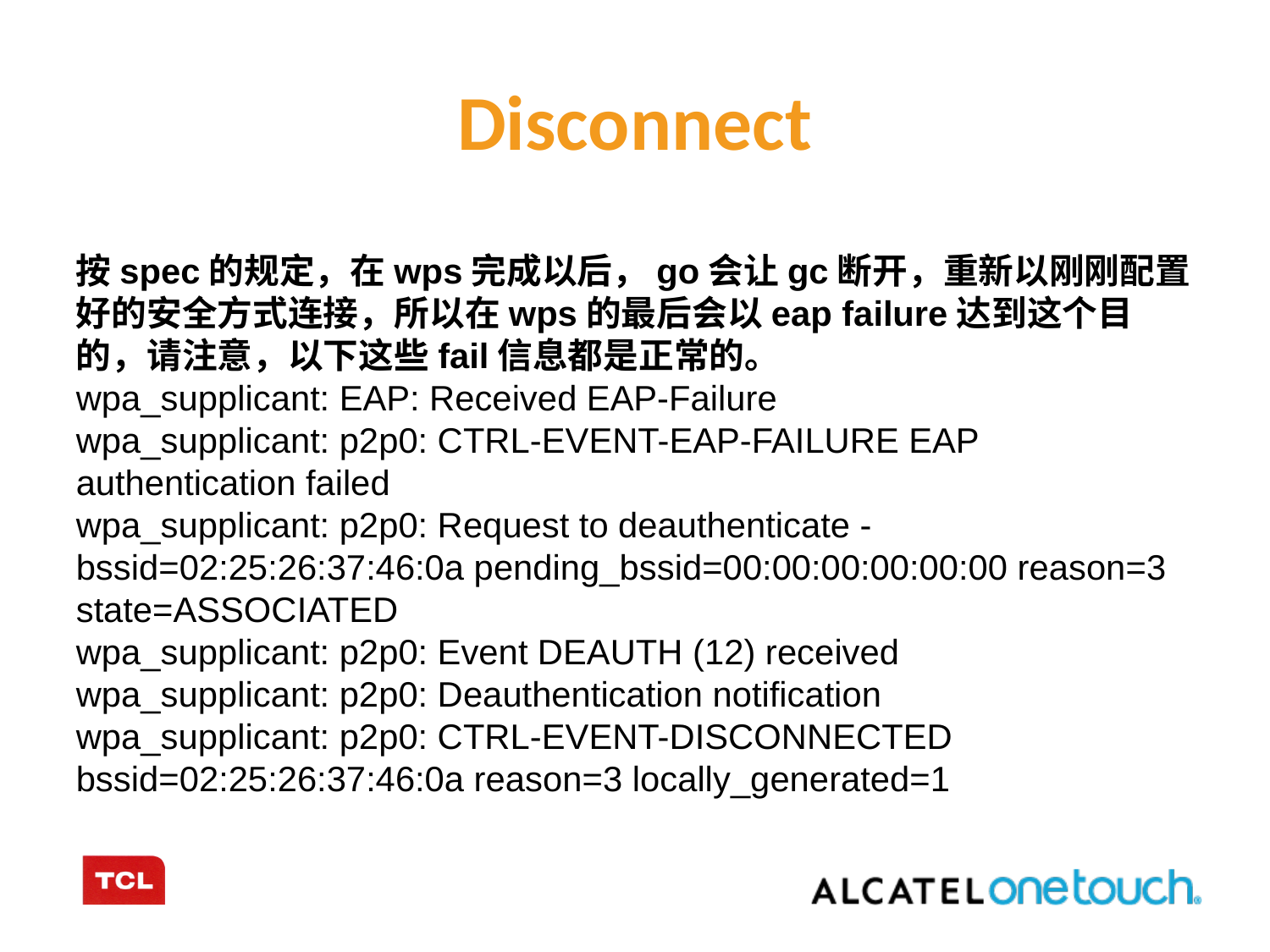

Disconnect
按spec的规定，在wps完成以后，go会让gc断开，重新以刚刚配置好的安全方式连接，所以在wps的最后会以eap failure达到这个目的，请注意，以下这些fail信息都是正常的。
wpa_supplicant: EAP: Received EAP-Failure
wpa_supplicant: p2p0: CTRL-EVENT-EAP-FAILURE EAP authentication failed
wpa_supplicant: p2p0: Request to deauthenticate - bssid=02:25:26:37:46:0a pending_bssid=00:00:00:00:00:00 reason=3 state=ASSOCIATED
wpa_supplicant: p2p0: Event DEAUTH (12) received
wpa_supplicant: p2p0: Deauthentication notification
wpa_supplicant: p2p0: CTRL-EVENT-DISCONNECTED bssid=02:25:26:37:46:0a reason=3 locally_generated=1